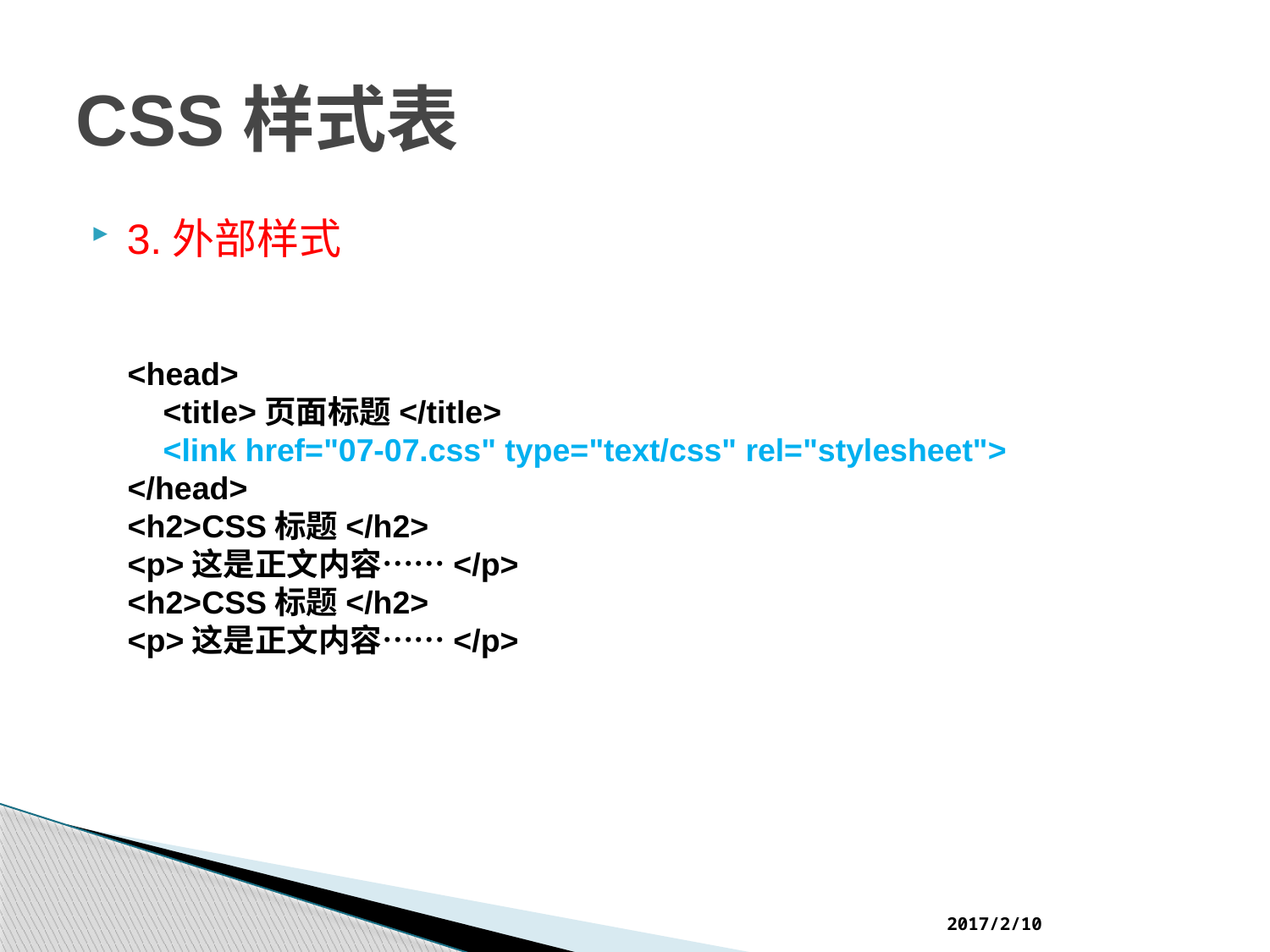

# CSS样式表
3.外部样式

<head>
    <title>页面标题</title>
    <link href="07-07.css" type="text/css" rel="stylesheet">
</head>
<h2>CSS标题</h2>
<p>这是正文内容……</p>
<h2>CSS标题</h2>
<p>这是正文内容……</p>
2017/2/10